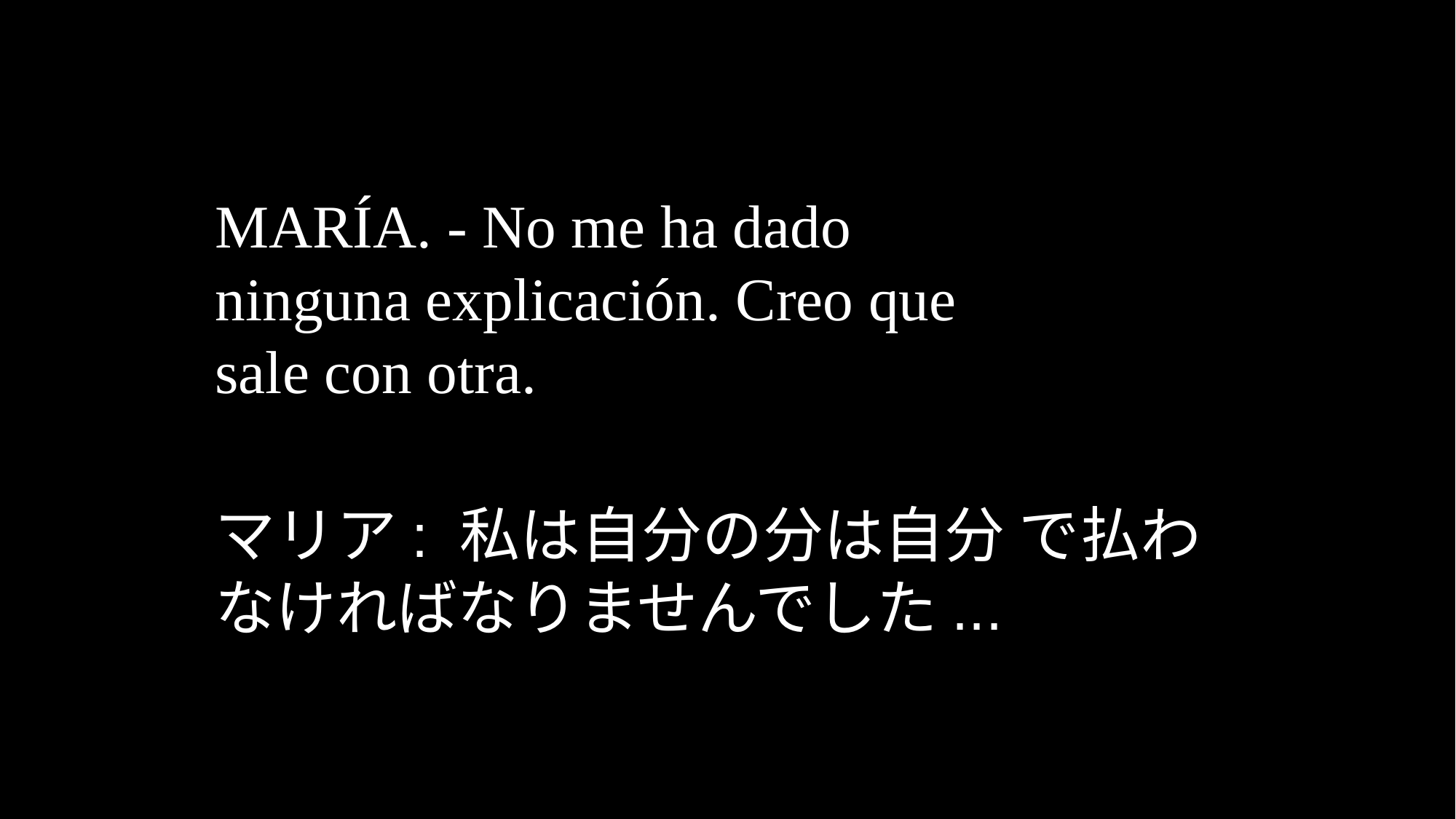

MARÍA. - No me ha dado ninguna explicación. Creo que sale con otra.

マリア: 私は自分の分は自分 で払わなければなりませんでした...